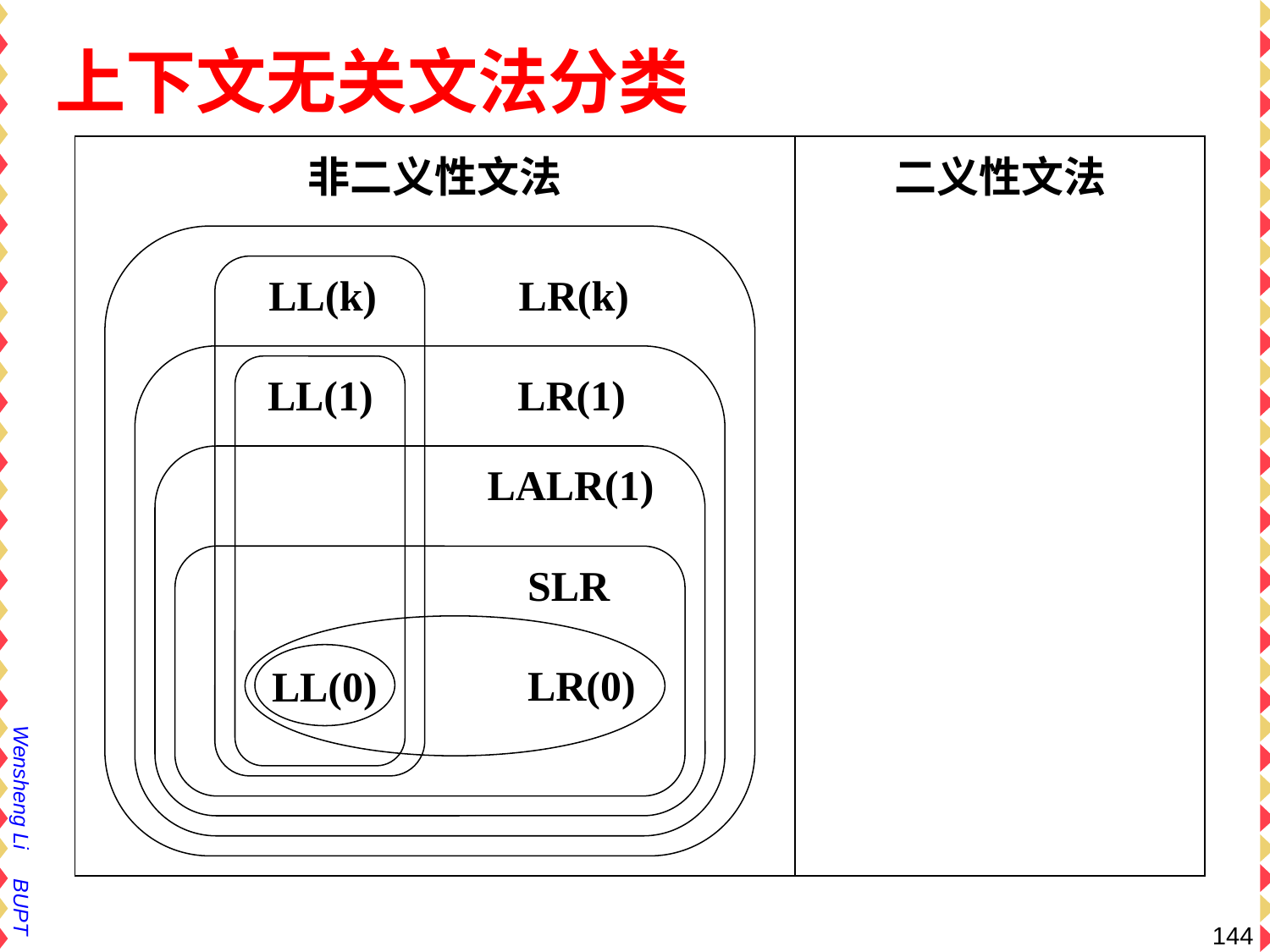

# 上下文无关文法分类
非二义性文法

二义性文法

LR(k)

LL(k)

LR(1)

LL(1)

LALR(1)

SLR

LR(0)
LL(0)
144